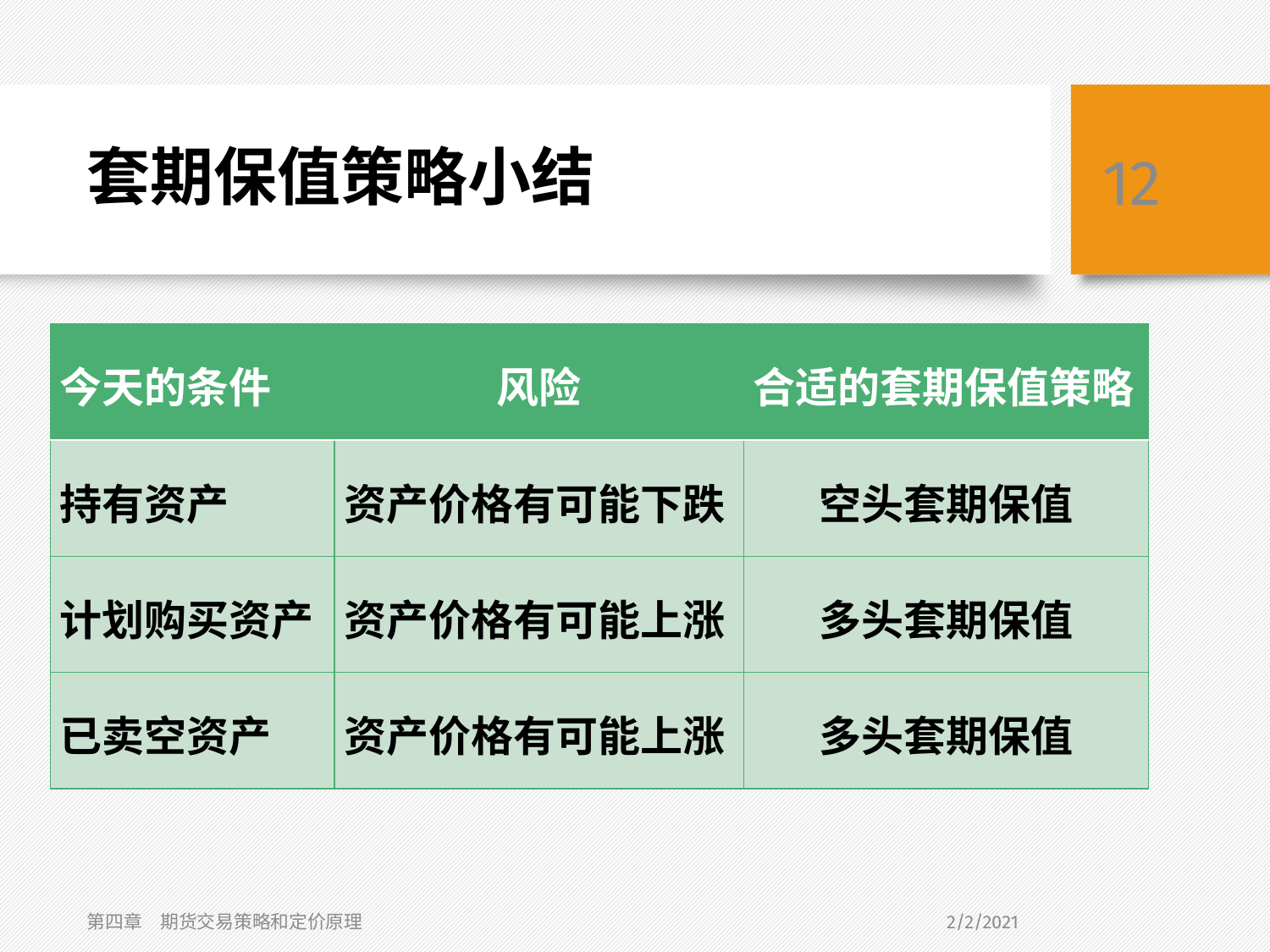

# 套期保值策略小结
12
| 今天的条件 | 风险 | 合适的套期保值策略 |
| --- | --- | --- |
| 持有资产 | 资产价格有可能下跌 | 空头套期保值 |
| 计划购买资产 | 资产价格有可能上涨 | 多头套期保值 |
| 已卖空资产 | 资产价格有可能上涨 | 多头套期保值 |
2/2/2021
第四章　期货交易策略和定价原理